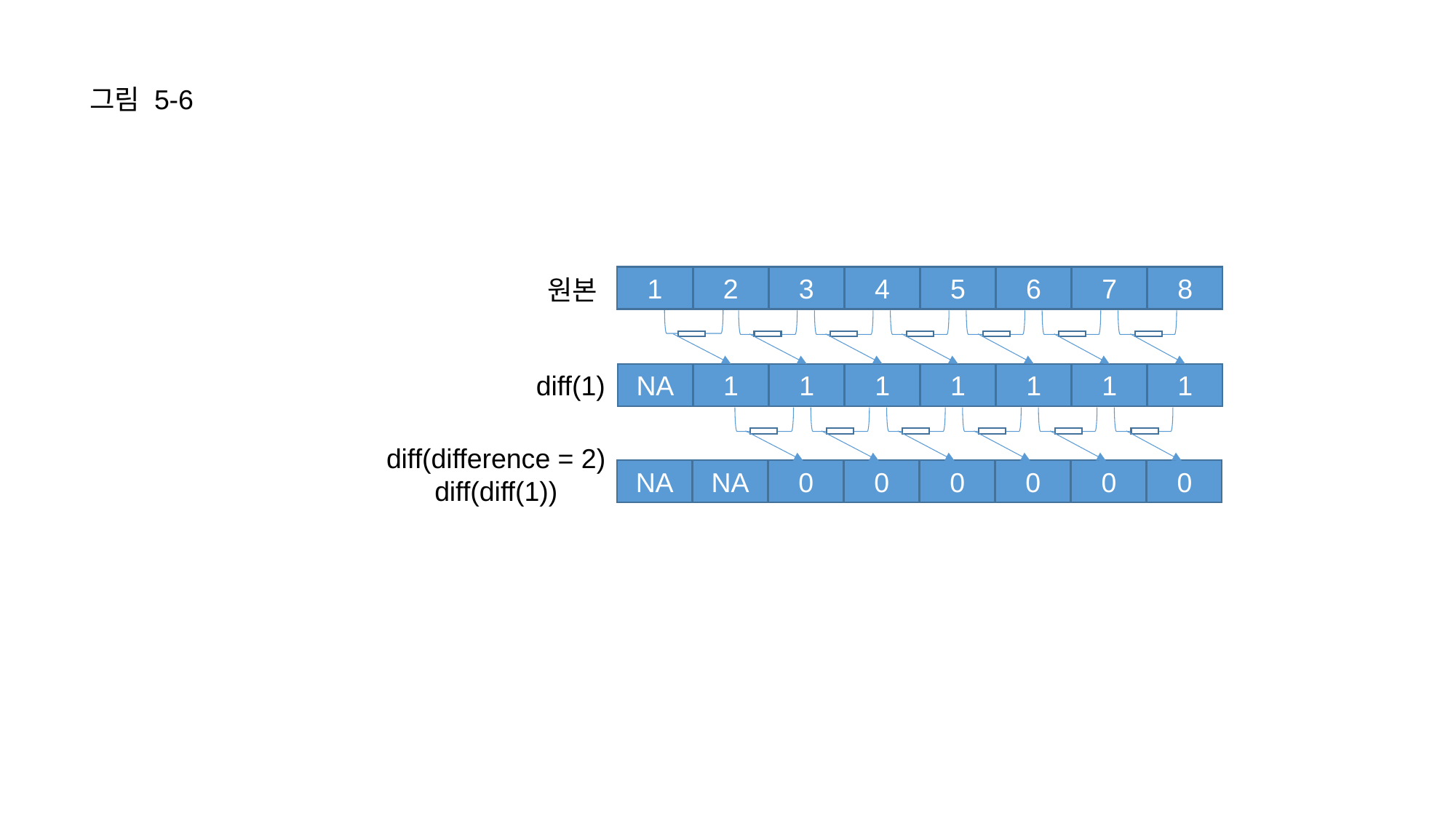

그림 5-6
1
2
3
4
5
6
7
8
원본

diff(1)
NA
1
1
1
1
1
1
1

diff(difference = 2)
diff(diff(1))
NA
NA
0
0
0
0
0
0